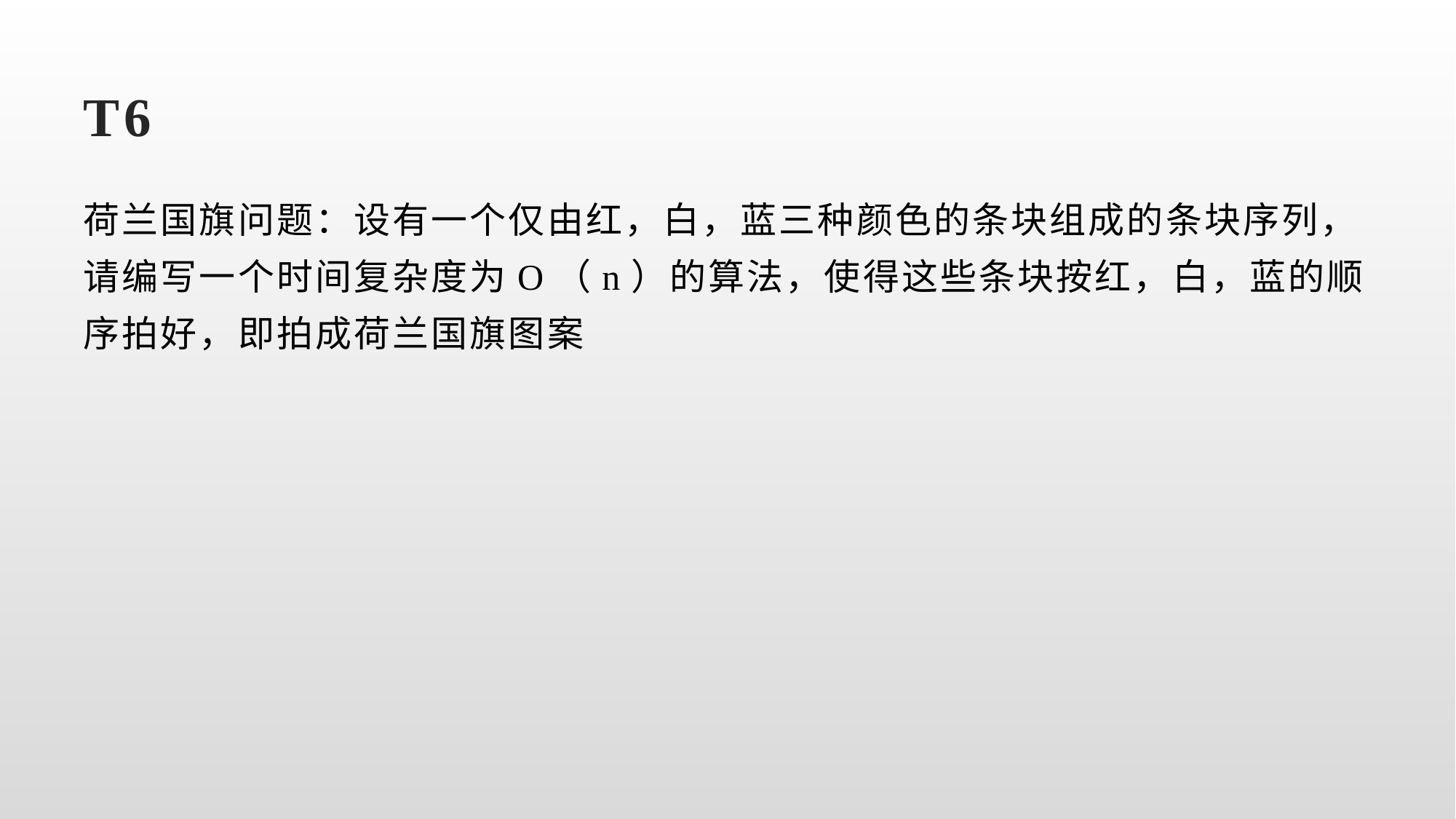

# T6
荷兰国旗问题：设有一个仅由红，白，蓝三种颜色的条块组成的条块序列，请编写一个时间复杂度为O（n）的算法，使得这些条块按红，白，蓝的顺序拍好，即拍成荷兰国旗图案